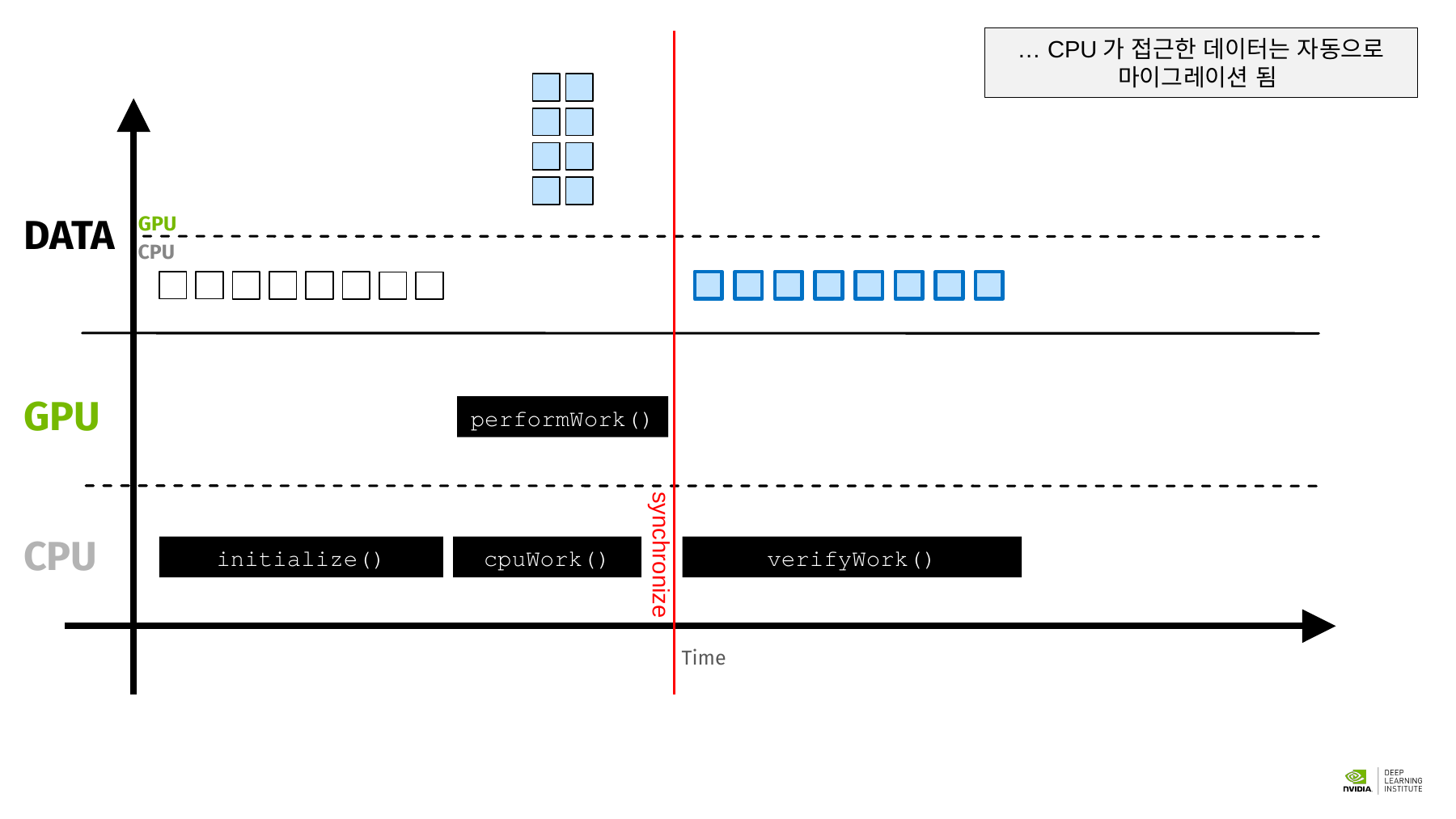

… CPU가 접근한 데이터는 자동으로 마이그레이션 됨
synchronize

TIME
GPU
DATA
CPU

GPU
performWork()
CPU
cpuWork()
verifyWork()
initialize()
Time